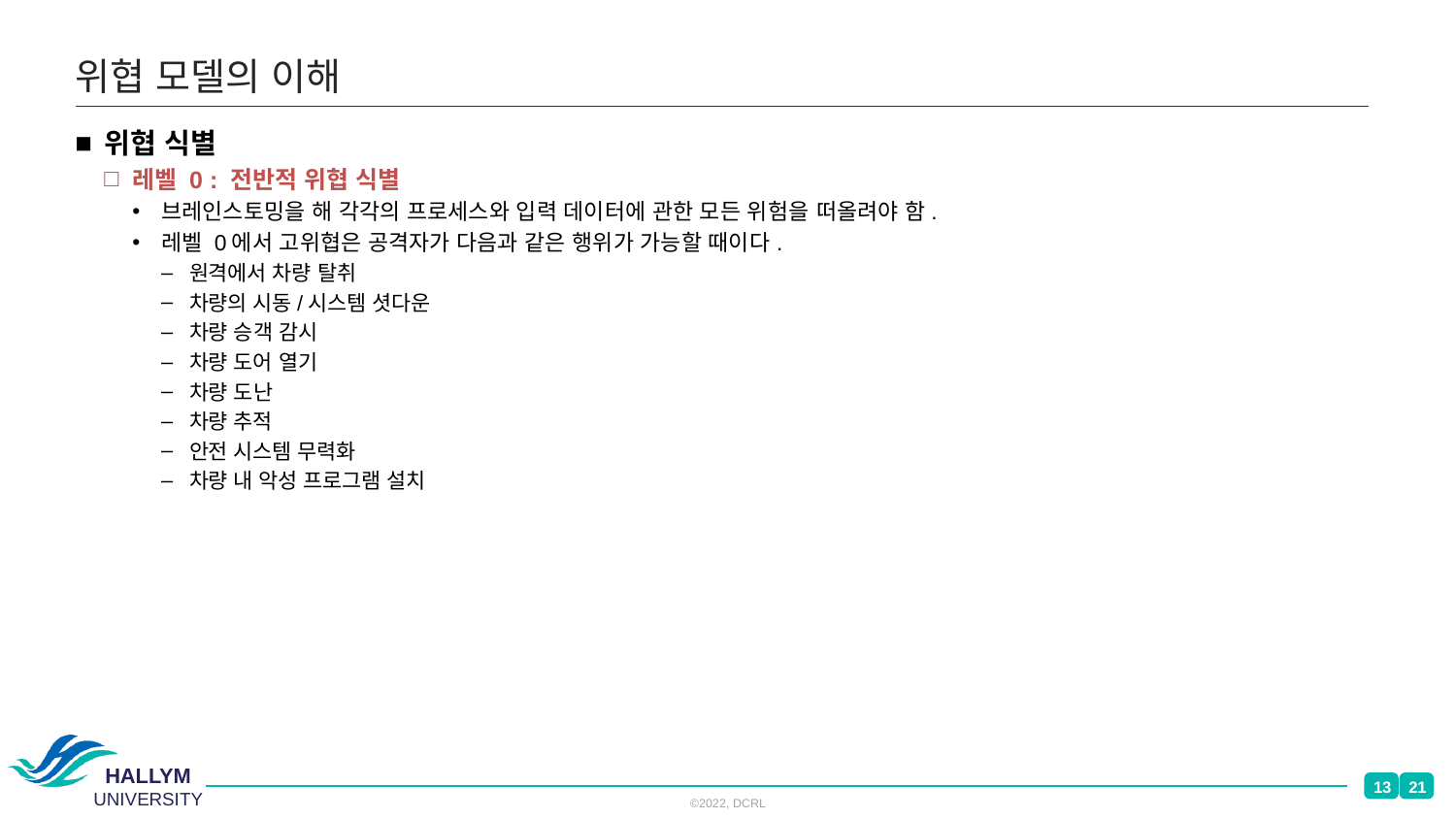

# 위협 모델의 이해
위협 식별
레벨 0 : 전반적 위협 식별
브레인스토밍을 해 각각의 프로세스와 입력 데이터에 관한 모든 위험을 떠올려야 함.
레벨 0에서 고위협은 공격자가 다음과 같은 행위가 가능할 때이다.
원격에서 차량 탈취
차량의 시동/시스템 셧다운
차량 승객 감시
차량 도어 열기
차량 도난
차량 추적
안전 시스템 무력화
차량 내 악성 프로그램 설치